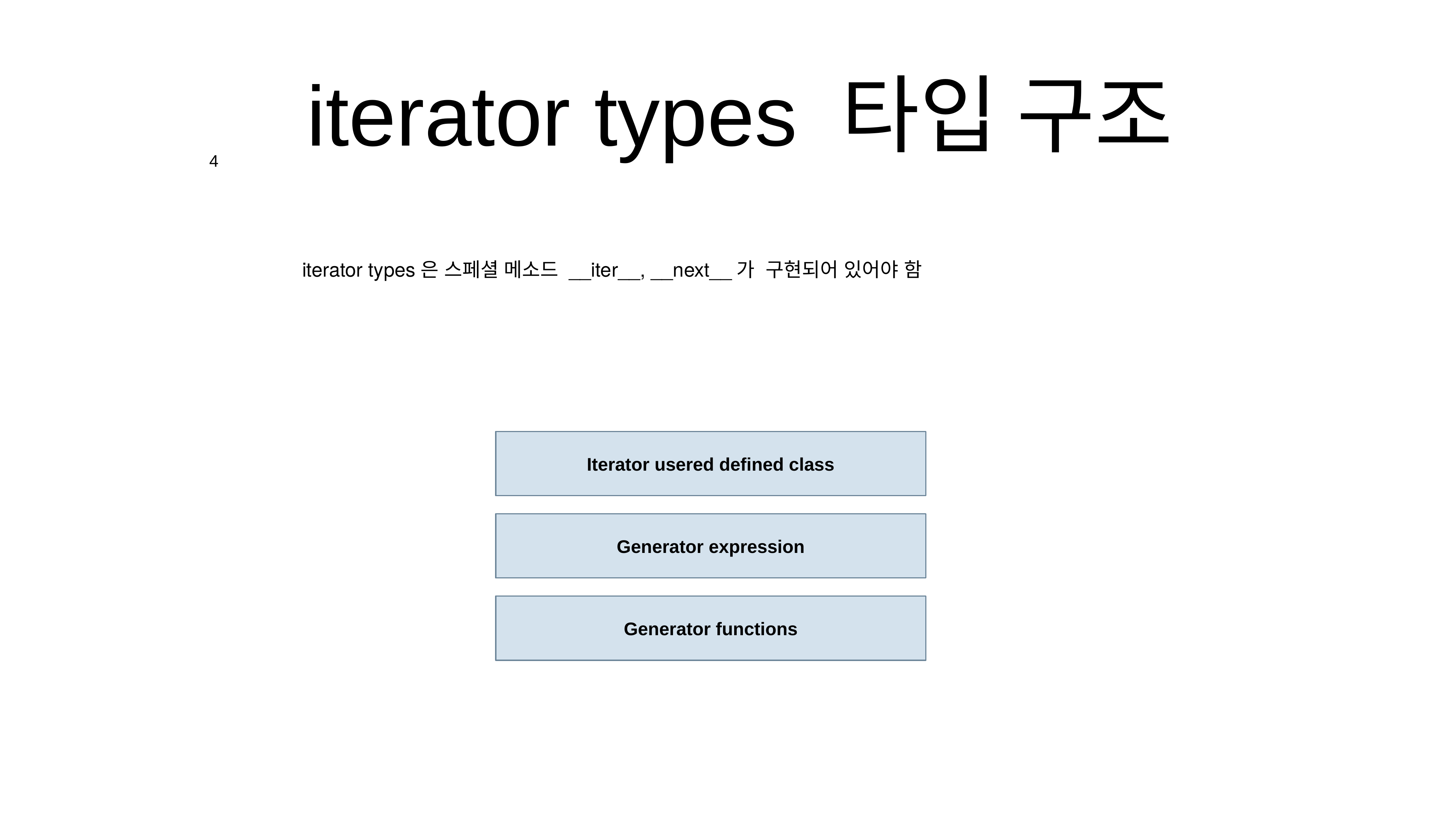

# iterator types 타입 구조
4
 iterator types은 스페셜 메소드 __iter__, __next__가  구현되어 있어야 함

Iterator usered defined class

Generator expression

Generator functions